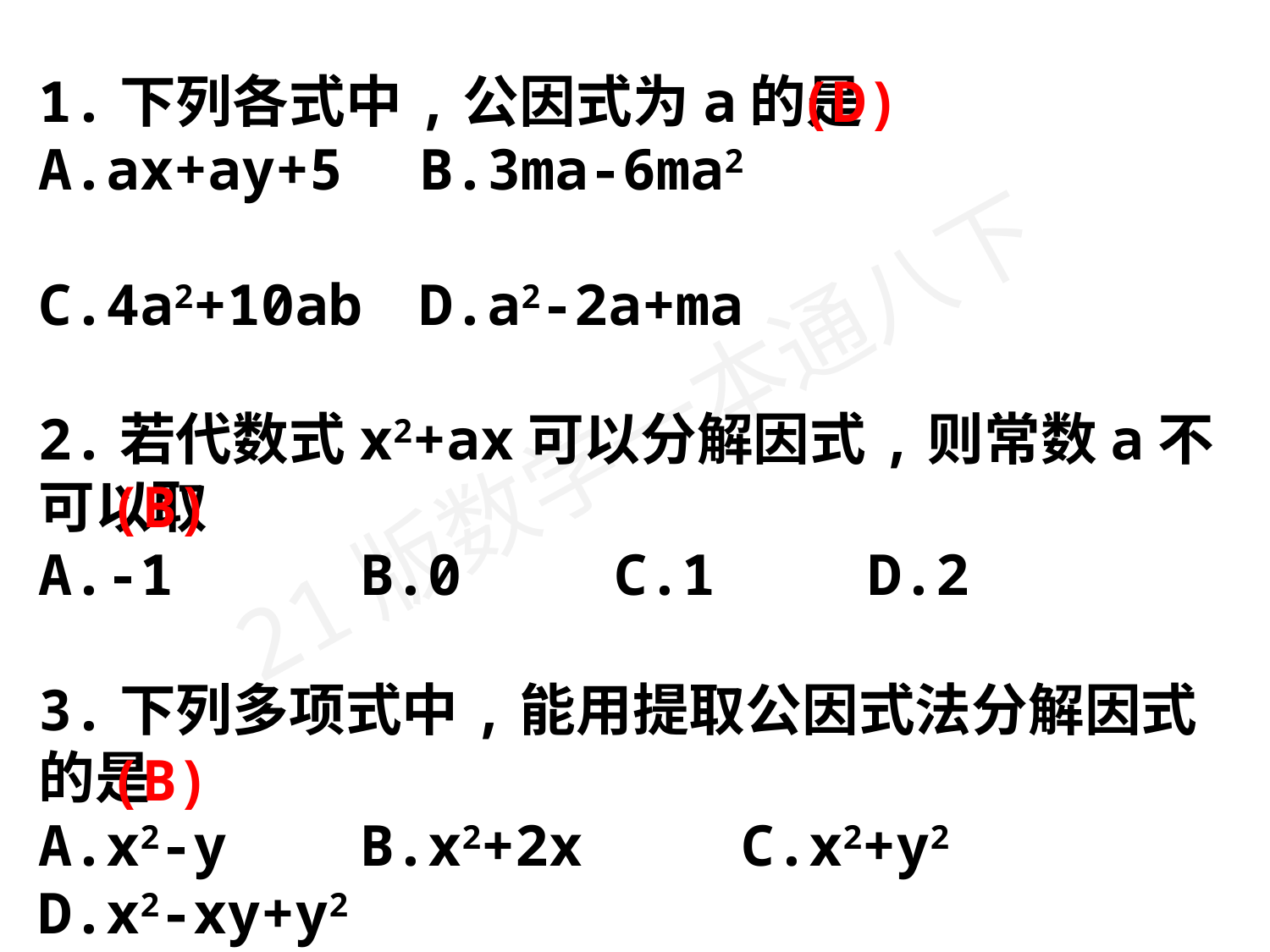

1.下列各式中,公因式为a的是
A.ax+ay+5	B.3ma-6ma2

C.4a2+10ab	D.a2-2a+ma

2.若代数式x2+ax可以分解因式,则常数a不可以取
A.-1	  B.0	  C.1	  D.2

3.下列多项式中,能用提取公因式法分解因式的是
A.x2-y	  B.x2+2x	  C.x2+y2	  D.x2-xy+y2
(D)
(B)
(B)